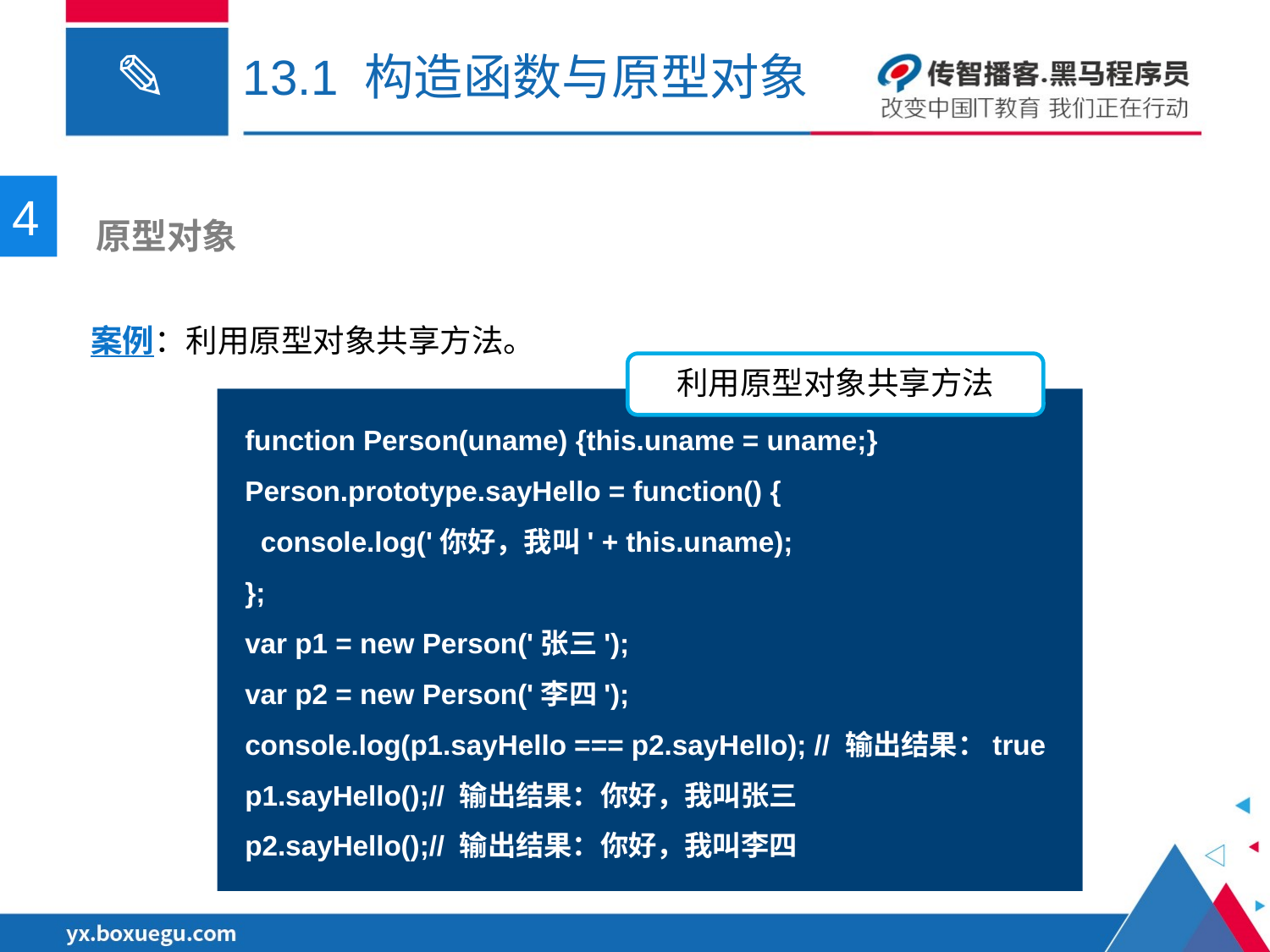

# 13.1 构造函数与原型对象

4
  原型对象
案例：利用原型对象共享方法。
利用原型对象共享方法

function Person(uname) {this.uname = uname;}
Person.prototype.sayHello = function() {
  console.log('你好，我叫' + this.uname);
};
var p1 = new Person('张三');
var p2 = new Person('李四');
console.log(p1.sayHello === p2.sayHello); // 输出结果：true
p1.sayHello();// 输出结果：你好，我叫张三
p2.sayHello();// 输出结果：你好，我叫李四